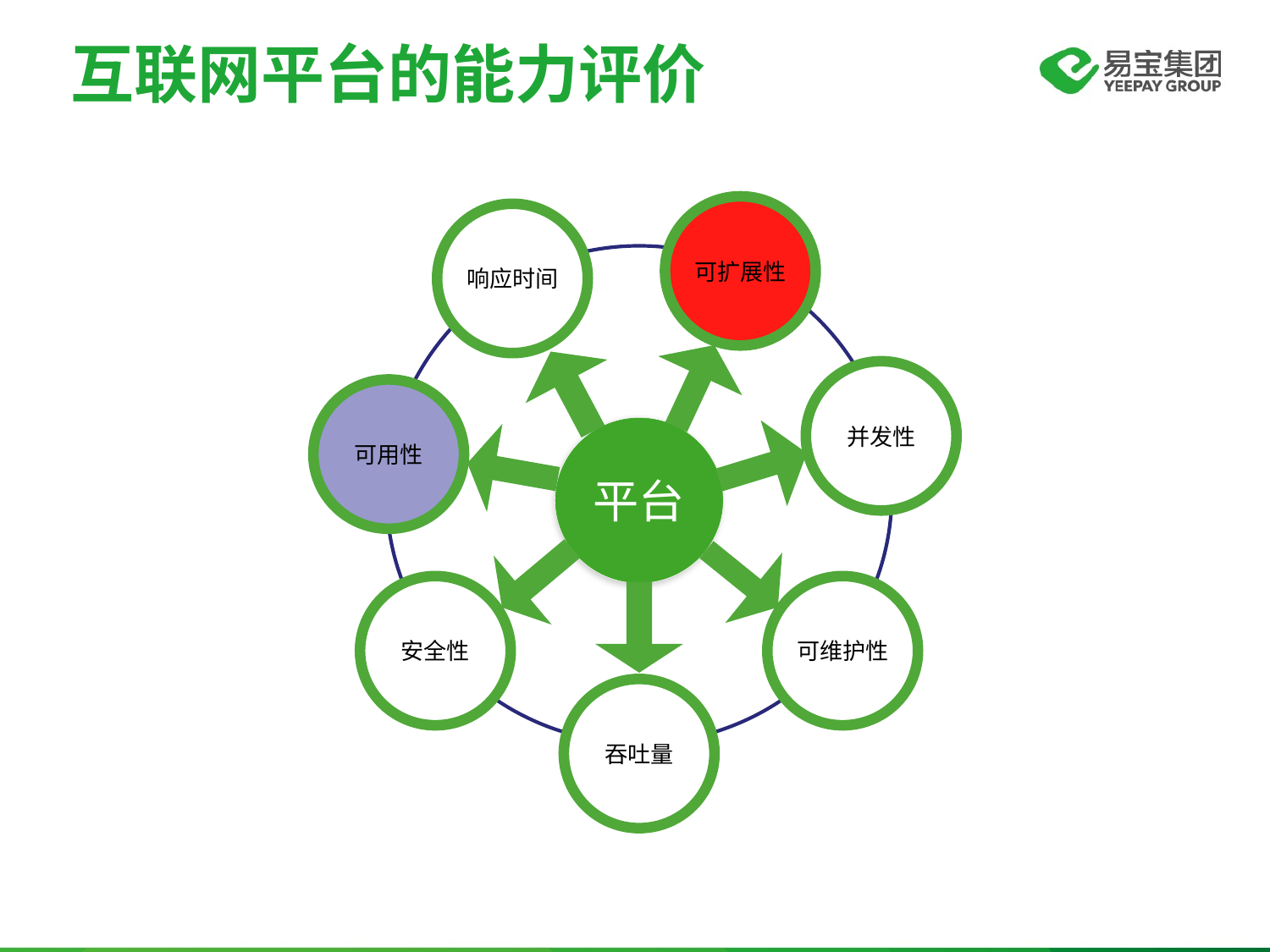

互联网平台的能力评价

可扩展性
响应时间

并发性
可用性

平台

安全性
可维护性

吞吐量